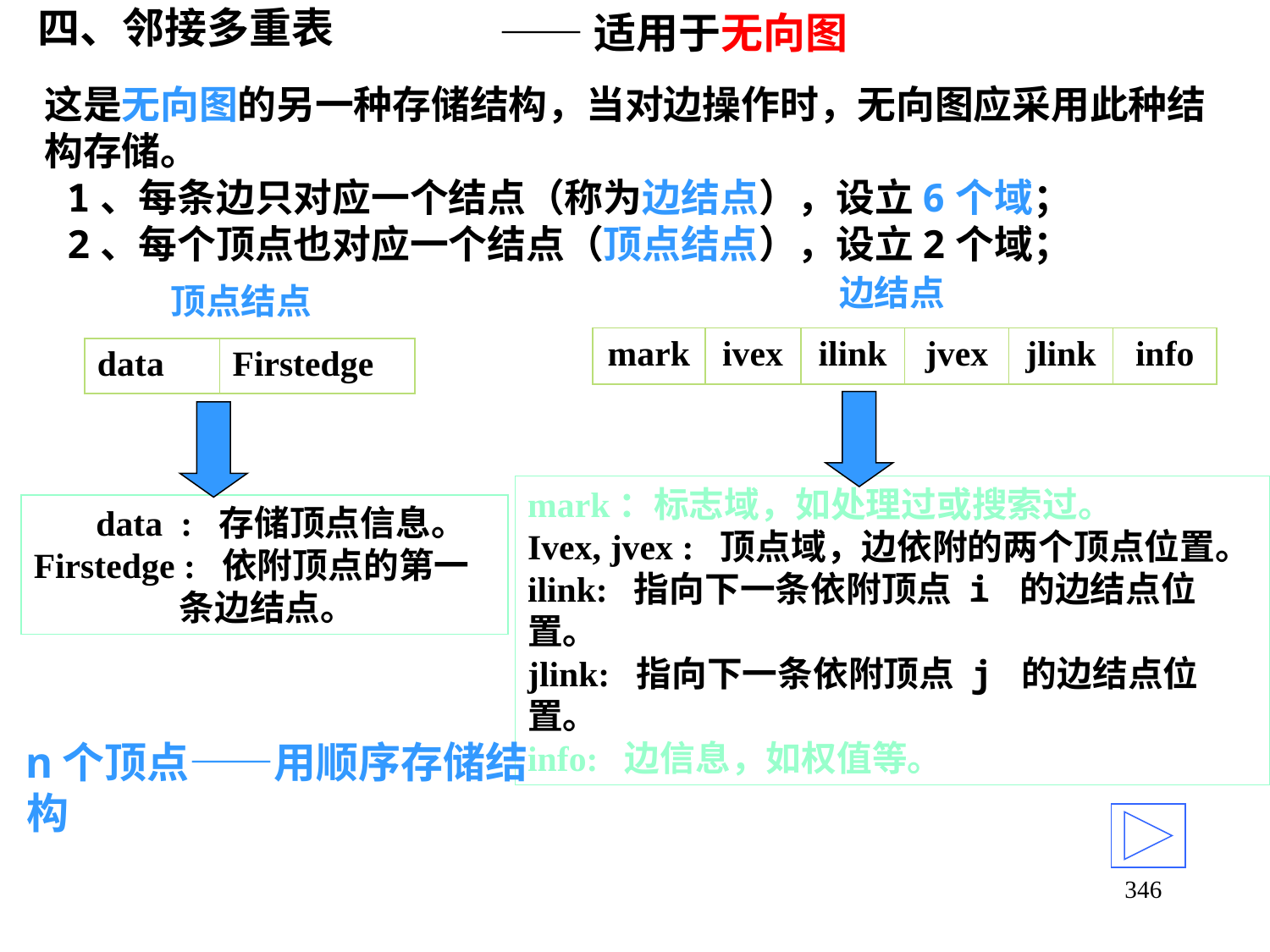

# 四、邻接多重表
——适用于无向图
这是无向图的另一种存储结构，当对边操作时，无向图应采用此种结构存储。
 1、每条边只对应一个结点（称为边结点），设立6个域；
 2、每个顶点也对应一个结点（顶点结点），设立2个域；
边结点
顶点结点
| mark | ivex | ilink | jvex | jlink | info |
| --- | --- | --- | --- | --- | --- |
| data | Firstedge |
| --- | --- |

mark：标志域，如处理过或搜索过。
Ivex, jvex :  顶点域，边依附的两个顶点位置。
ilink:  指向下一条依附顶点 i 的边结点位置。
jlink:  指向下一条依附顶点 j 的边结点位置。
info:  边信息，如权值等。
       data  :  存储顶点信息。
Firstedge :  依附顶点的第一条边结点。
n个顶点——用顺序存储结构

346